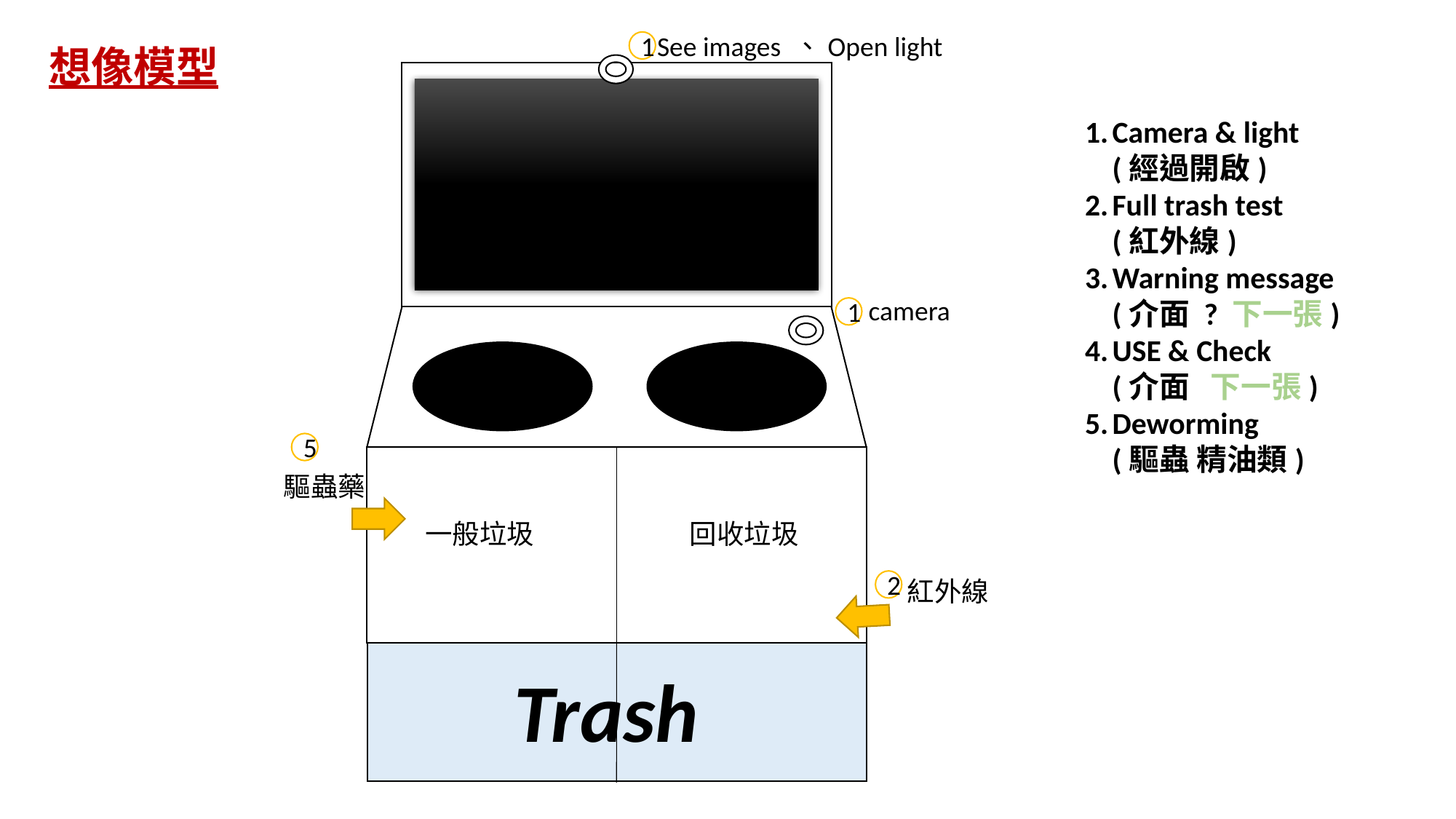

See images 、Open light
1

camera
1

5

驅蟲藥

回收垃圾
一般垃圾
紅外線
2

Trash
想像模型
Camera & light
(經過開啟)
Full trash test
(紅外線)
Warning message
(介面 ? 下一張)
USE & Check
(介面   下一張)
Deworming
(驅蟲 精油類)